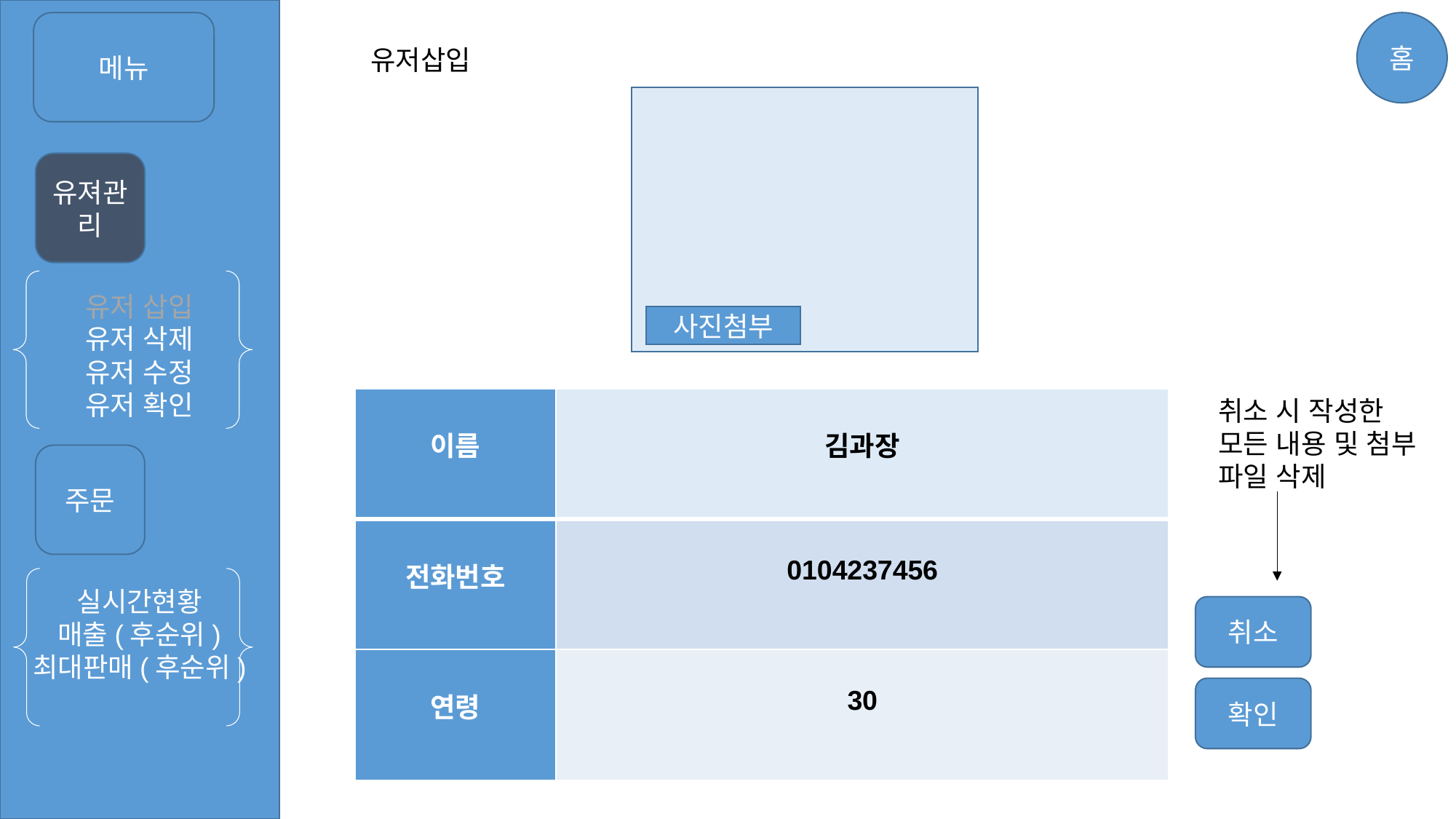

유저 삽입
유저 삭제
유저 수정
유저 확인

실시간현황
매출(후순위)
최대판매(후순위)

메뉴
홈
유저삽입

유져관리

사진첨부
| 이름 | 김과장 |
| --- | --- |
| 전화번호 | 0104237456 |
| 연령 | 30 |
취소 시 작성한
모든 내용 및 첨부
파일 삭제
주문

취소
확인